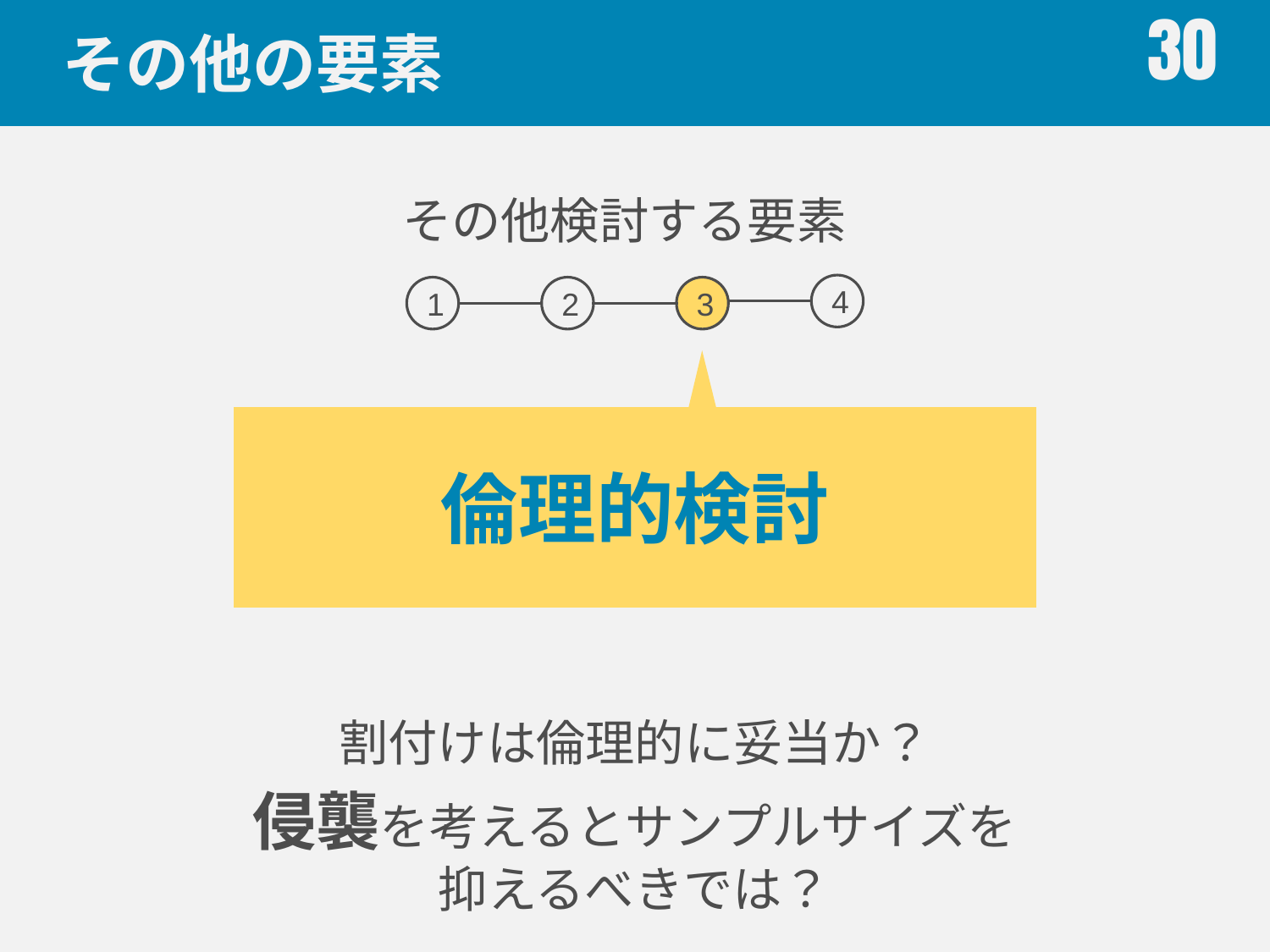

# その他の要素
 30
その他検討する要素
4
1
2
3

倫理的検討
割付けは倫理的に妥当か？
侵襲を考えるとサンプルサイズを抑えるべきでは？